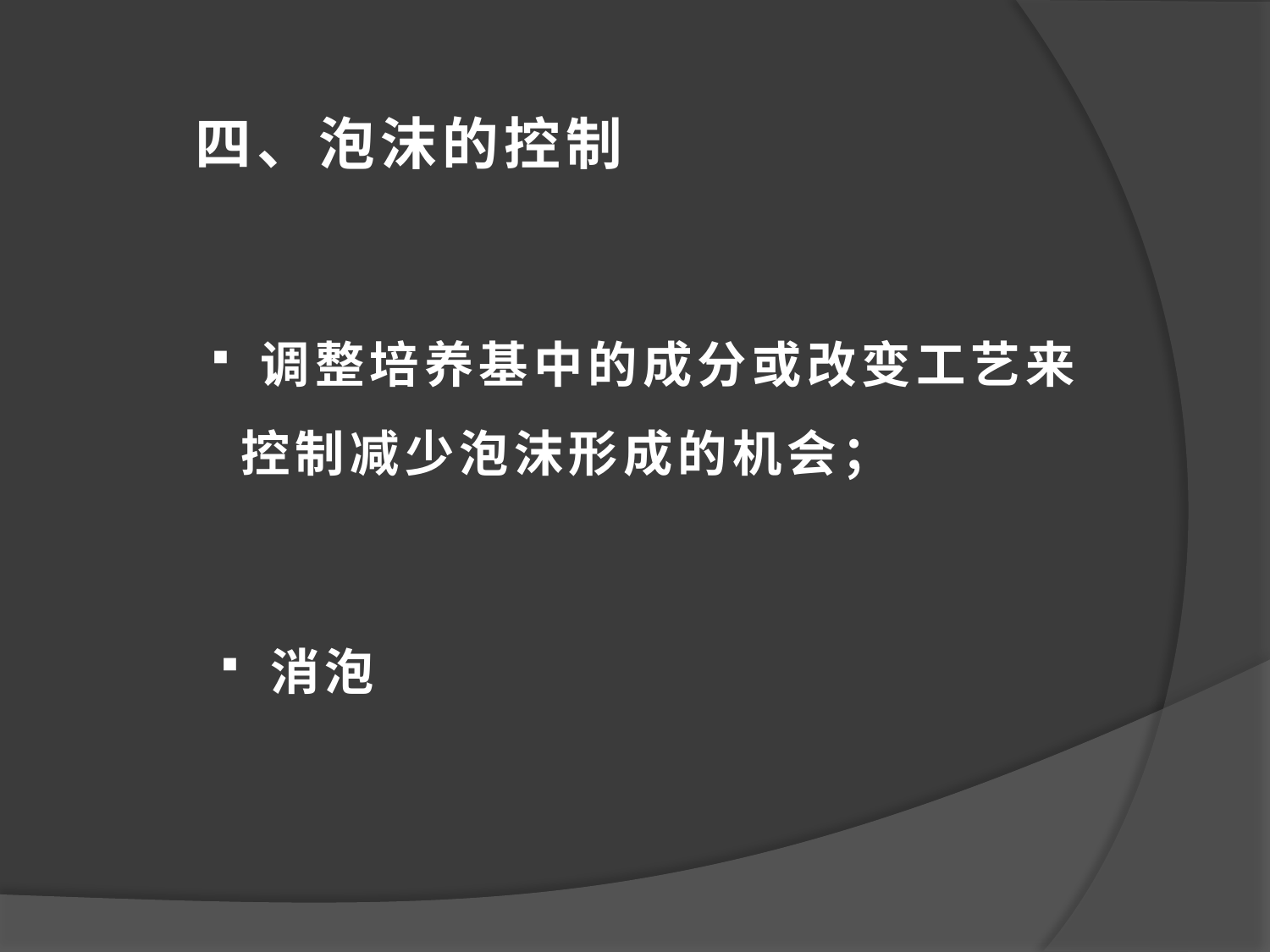

# 四、泡沫的控制
 调整培养基中的成分或改变工艺来控制减少泡沫形成的机会；

 消泡